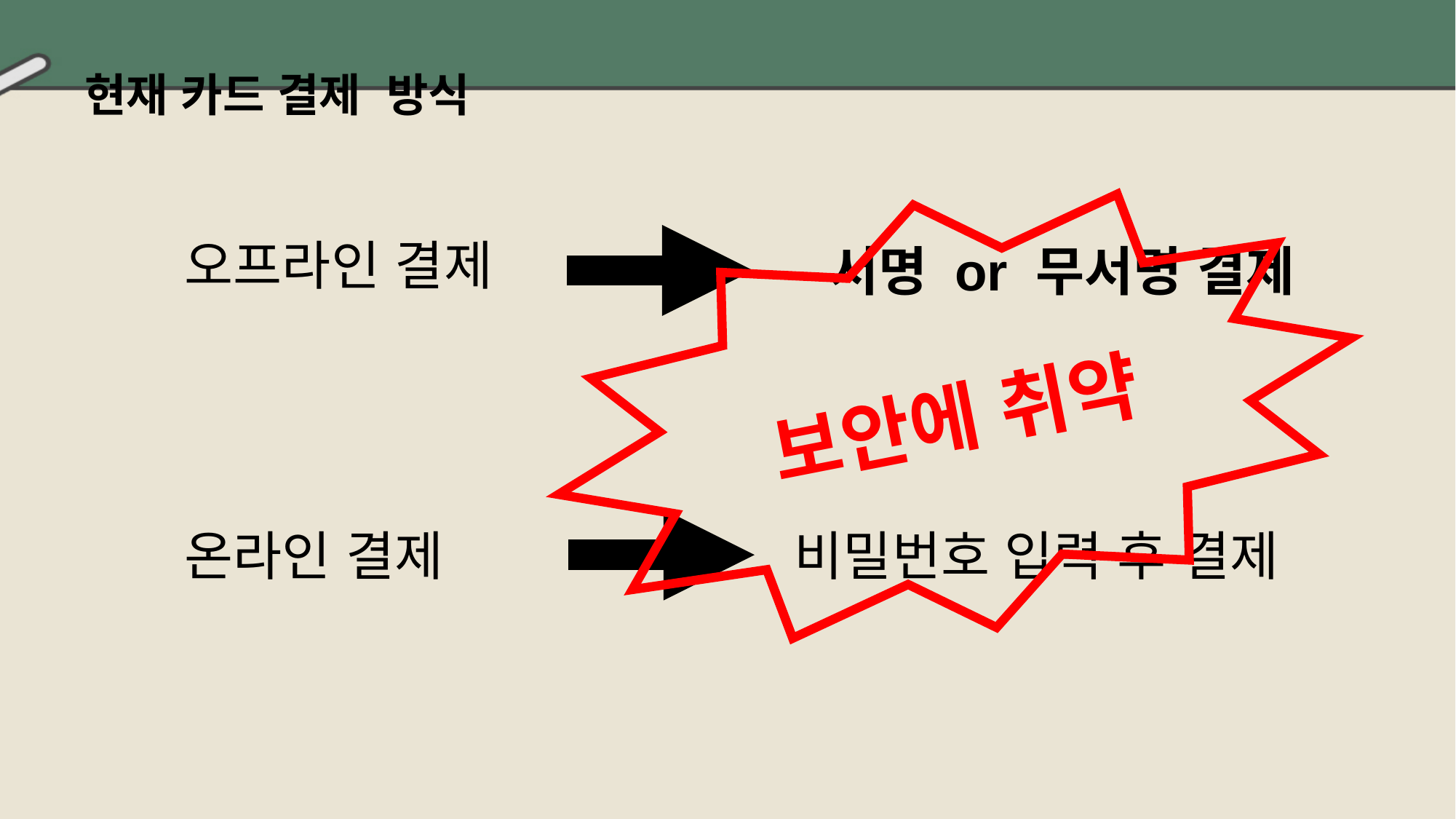

현재 카드 결제  방식
보안에 취약
오프라인 결제
서명 or 무서명 결제
온라인 결제
비밀번호 입력 후 결제